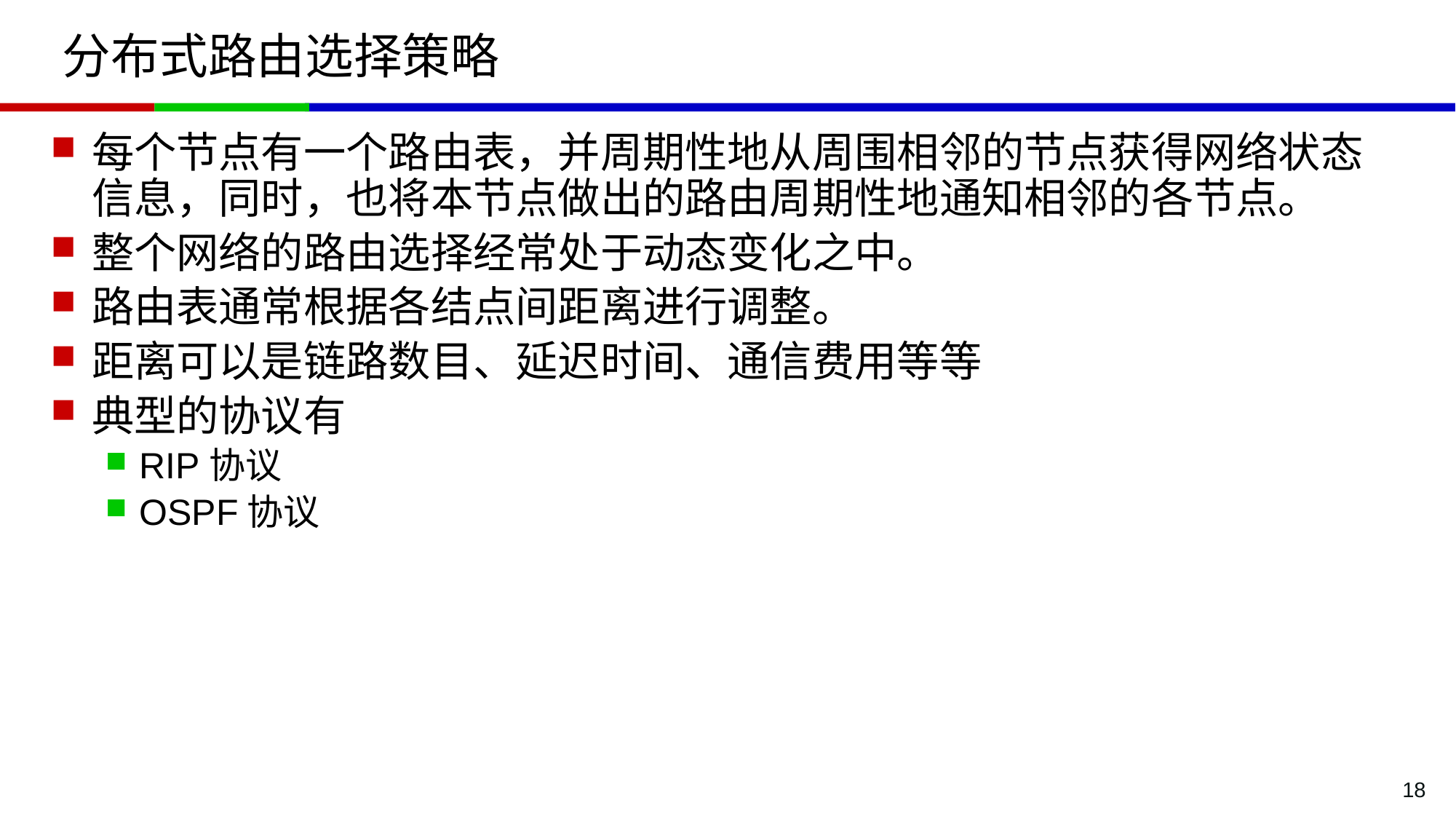

# 分布式路由选择策略
每个节点有一个路由表，并周期性地从周围相邻的节点获得网络状态信息，同时，也将本节点做出的路由周期性地通知相邻的各节点。
整个网络的路由选择经常处于动态变化之中。
路由表通常根据各结点间距离进行调整。
距离可以是链路数目、延迟时间、通信费用等等
典型的协议有
RIP协议
OSPF协议
18